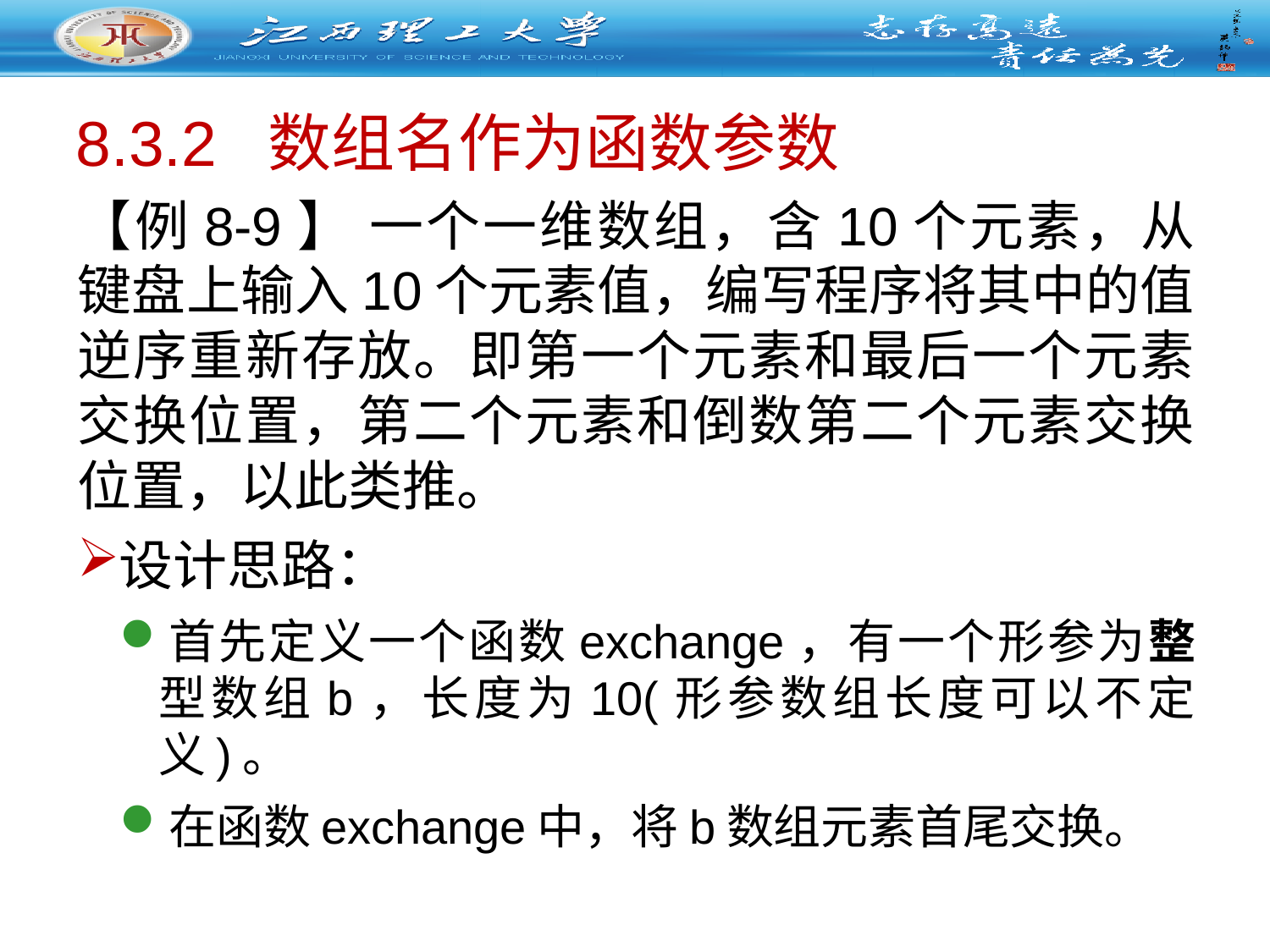

# 8.3.2  数组名作为函数参数
【例8-9】 一个一维数组，含10个元素，从键盘上输入10个元素值，编写程序将其中的值逆序重新存放。即第一个元素和最后一个元素交换位置，第二个元素和倒数第二个元素交换位置，以此类推。
设计思路：
首先定义一个函数exchange，有一个形参为整型数组b，长度为10(形参数组长度可以不定义)。
在函数exchange中，将b数组元素首尾交换。